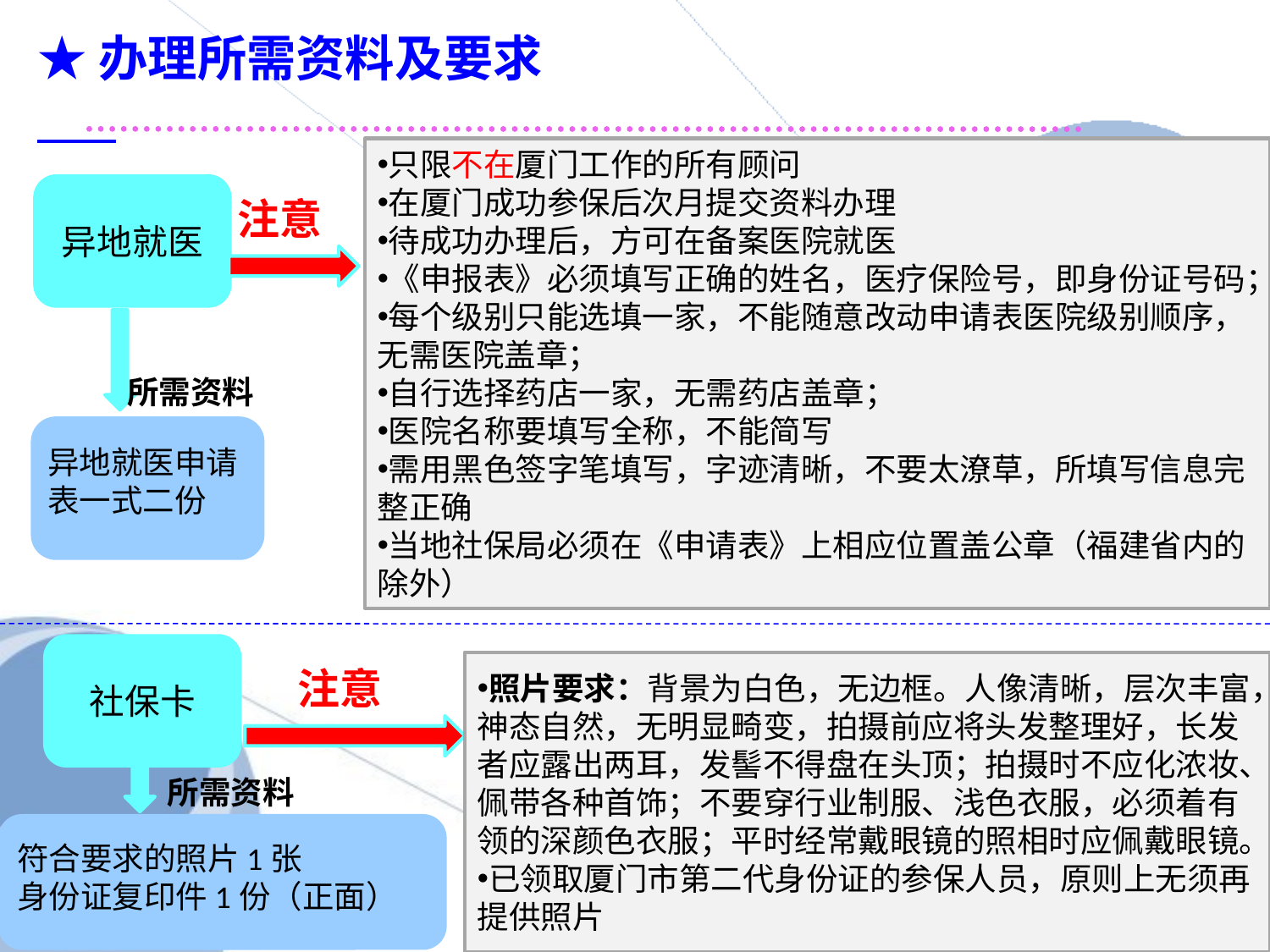

# ★办理所需资料及要求
只限不在厦门工作的所有顾问
在厦门成功参保后次月提交资料办理
待成功办理后，方可在备案医院就医
《申报表》必须填写正确的姓名，医疗保险号，即身份证号码；
每个级别只能选填一家，不能随意改动申请表医院级别顺序，无需医院盖章；
自行选择药店一家，无需药店盖章；
医院名称要填写全称，不能简写
需用黑色签字笔填写，字迹清晰，不要太潦草，所填写信息完整正确
当地社保局必须在《申请表》上相应位置盖公章（福建省内的除外）
异地就医
注意

所需资料

异地就医申请表一式二份
社保卡
照片要求：背景为白色，无边框。人像清晰，层次丰富，神态自然，无明显畸变，拍摄前应将头发整理好，长发者应露出两耳，发髻不得盘在头顶；拍摄时不应化浓妆、佩带各种首饰；不要穿行业制服、浅色衣服，必须着有领的深颜色衣服；平时经常戴眼镜的照相时应佩戴眼镜。
已领取厦门市第二代身份证的参保人员，原则上无须再提供照片
注意

所需资料

符合要求的照片1张
身份证复印件1份（正面）